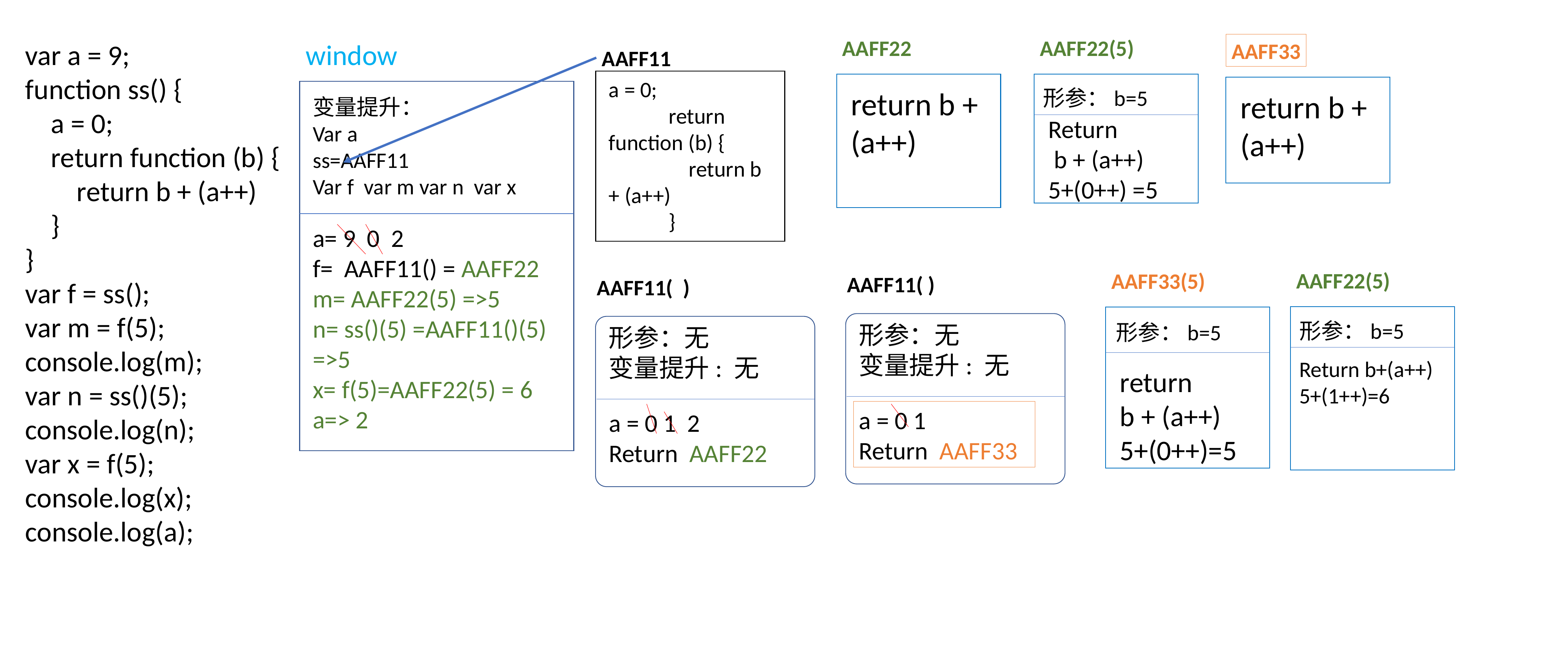

AAFF22
AAFF22(5)
        var a = 9;
        function ss() {
            a = 0;
            return function (b) {
                return b + (a++)
            }
        }
        var f = ss();
        var m = f(5);
        console.log(m);
        var n = ss()(5);
        console.log(n);
        var x = f(5);
        console.log(x);
        console.log(a);
window
AAFF33
AAFF11

a = 0;
            return function (b) {
                return b + (a++)
            }

return b + (a++)
形参：b=5
return b + (a++)
变量提升：
Var a
ss=AAFF11
Var f  var m var n  var x
Return
 b + (a++)
5+(0++) =5
a= 9  0  2
f=  AAFF11() = AAFF22
m= AAFF22(5) =>5
n= ss()(5) =AAFF11()(5) =>5
x= f(5)=AAFF22(5) = 6
a=> 2

AAFF22(5)
AAFF33(5)
AAFF11( )
AAFF11(  )

形参：b=5
形参：b=5

形参：无
变量提升: 无
形参：无
变量提升: 无
Return b+(a++)
5+(1++)=6
return
b + (a++)
5+(0++)=5
a = 0 1
Return  AAFF33
a = 0 1  2
Return  AAFF22